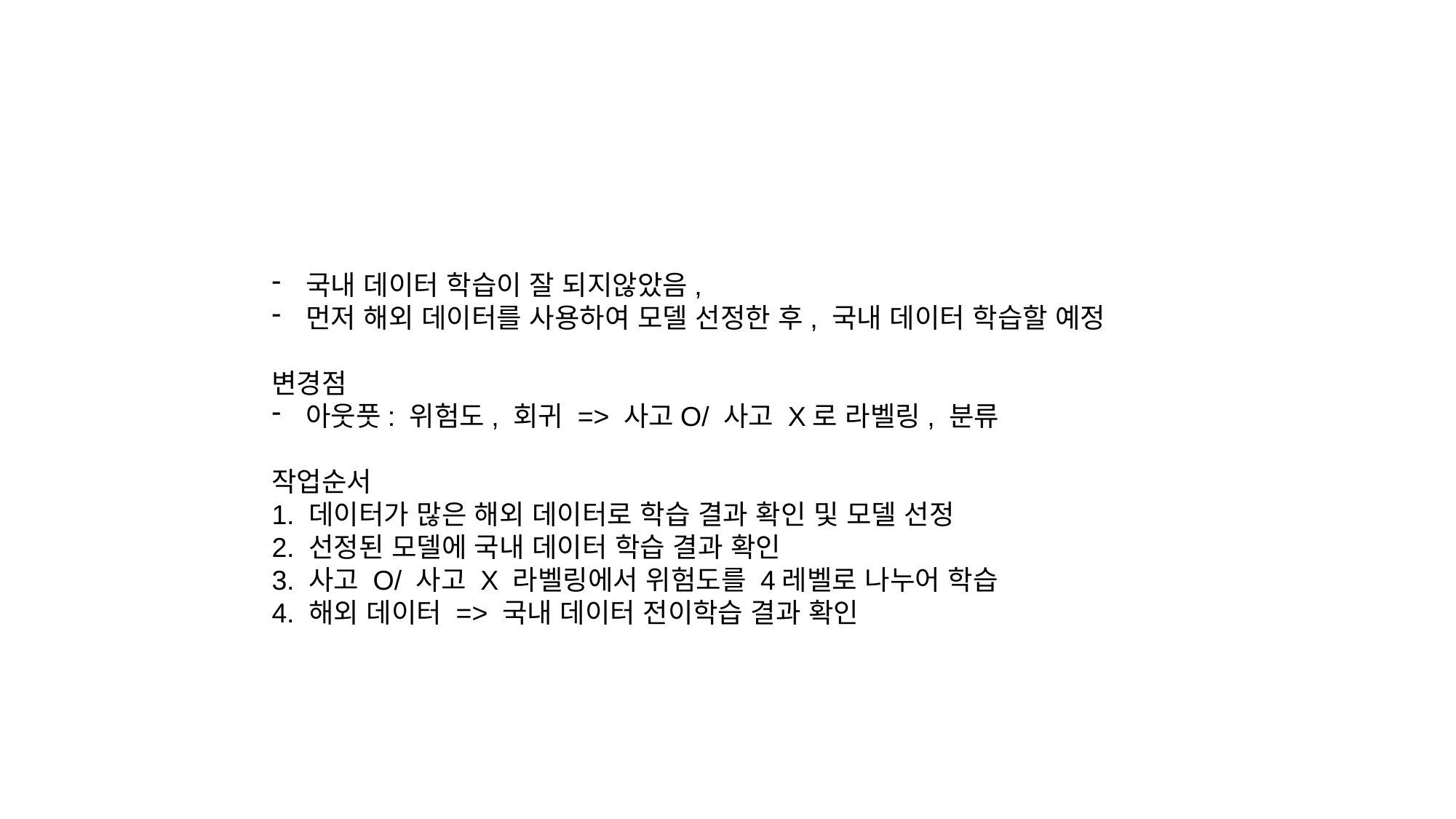

국내 데이터 학습이 잘 되지않았음,
먼저 해외 데이터를 사용하여 모델 선정한 후, 국내 데이터 학습할 예정

변경점
아웃풋: 위험도, 회귀 => 사고O/ 사고 X로 라벨링, 분류

작업순서
1. 데이터가 많은 해외 데이터로 학습 결과 확인 및 모델 선정
2. 선정된 모델에 국내 데이터 학습 결과 확인
3. 사고 O/ 사고 X 라벨링에서 위험도를 4레벨로 나누어 학습
4. 해외 데이터 => 국내 데이터 전이학습 결과 확인